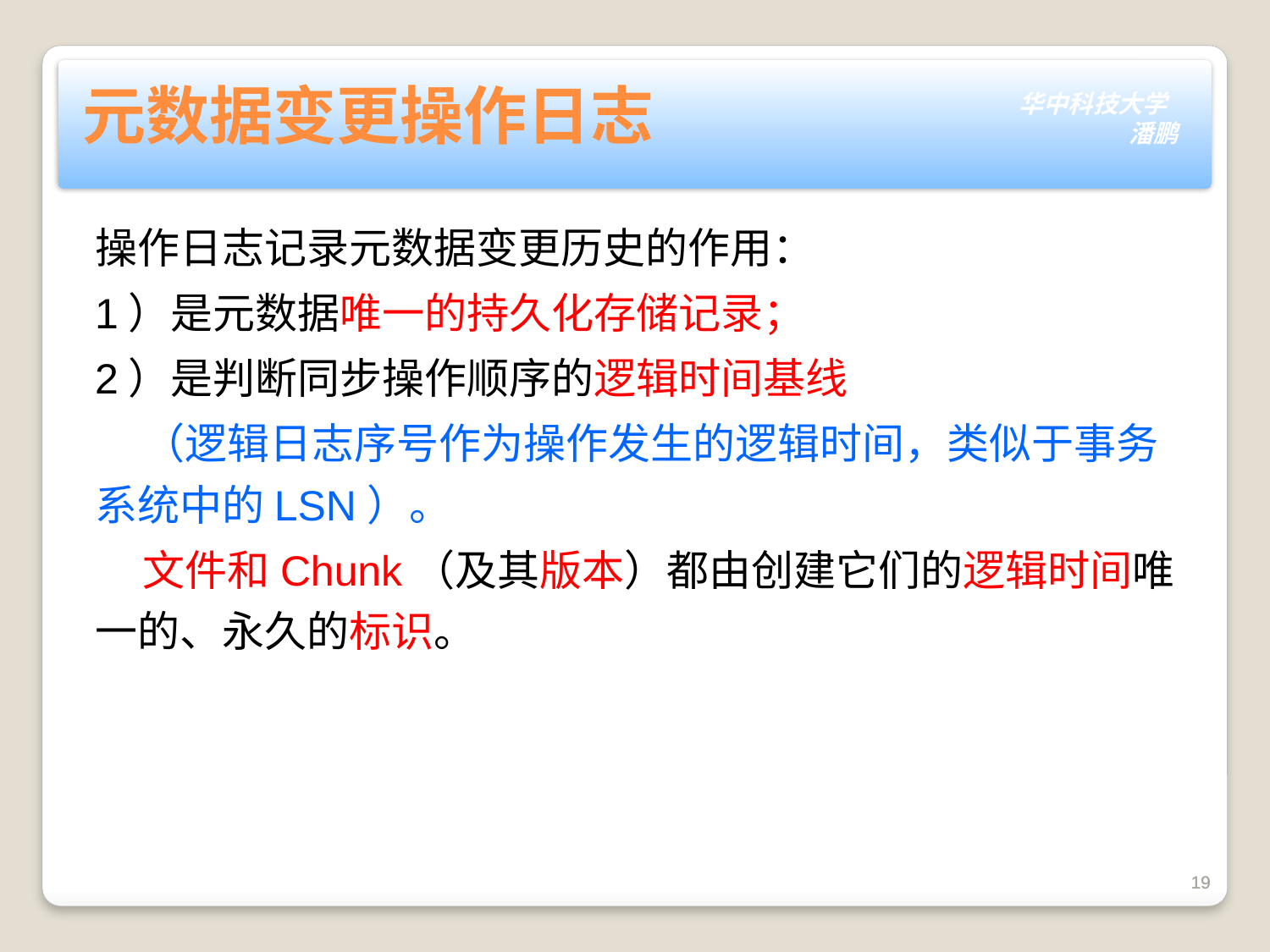

元数据变更操作日志
操作日志记录元数据变更历史的作用：
1）是元数据唯一的持久化存储记录；
2）是判断同步操作顺序的逻辑时间基线
    （逻辑日志序号作为操作发生的逻辑时间，类似于事务系统中的LSN）。
    文件和Chunk（及其版本）都由创建它们的逻辑时间唯一的、永久的标识。
19
19